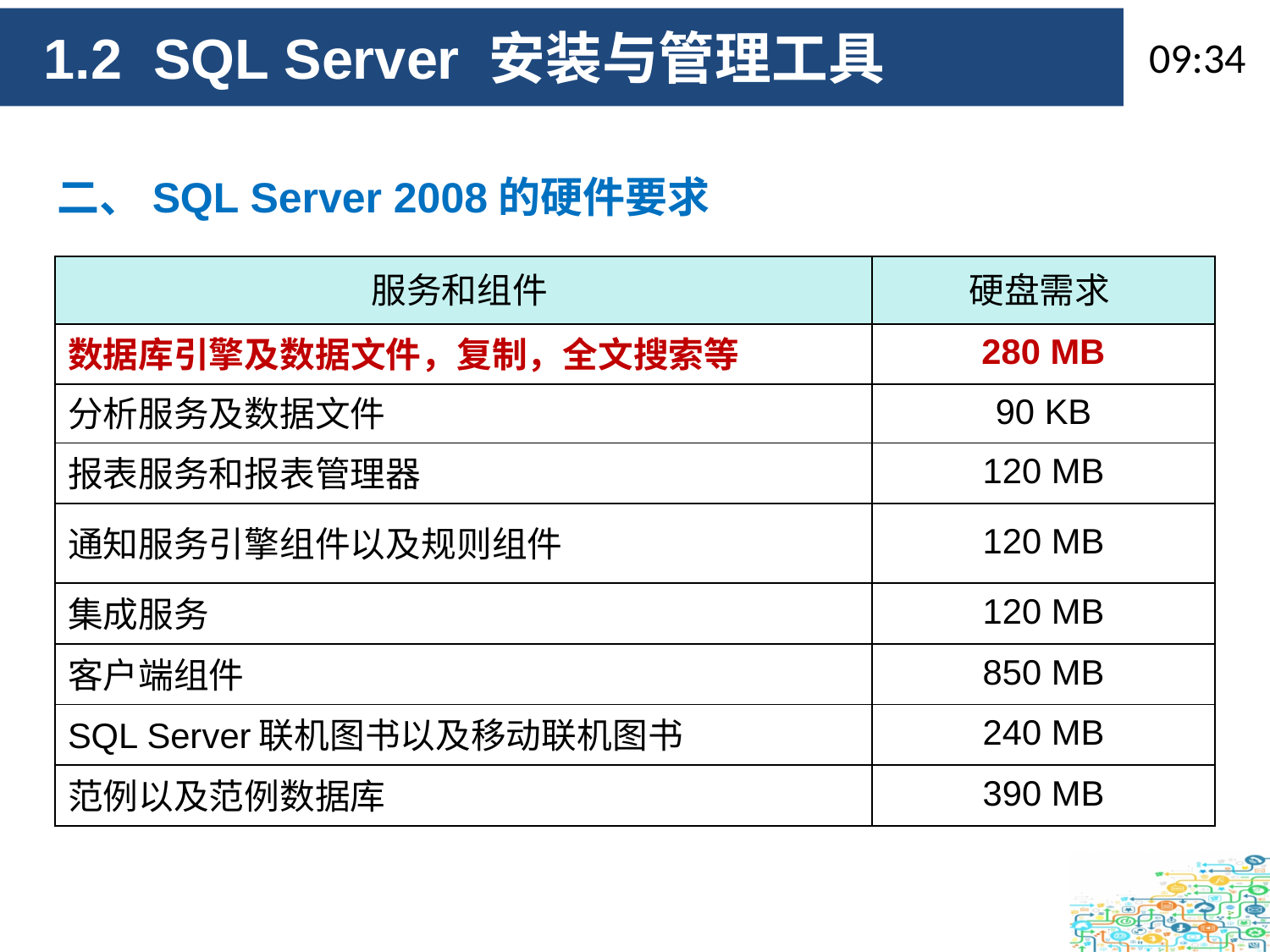

# 1.2  SQL Server 安装与管理工具
09:34
二、SQL Server 2008的硬件要求
| 服务和组件 | 硬盘需求 |
| --- | --- |
| 数据库引擎及数据文件，复制，全文搜索等 | 280 MB |
| 分析服务及数据文件 | 90 KB |
| 报表服务和报表管理器 | 120 MB |
| 通知服务引擎组件以及规则组件 | 120 MB |
| 集成服务 | 120 MB |
| 客户端组件 | 850 MB |
| SQL Server联机图书以及移动联机图书 | 240 MB |
| 范例以及范例数据库 | 390 MB |